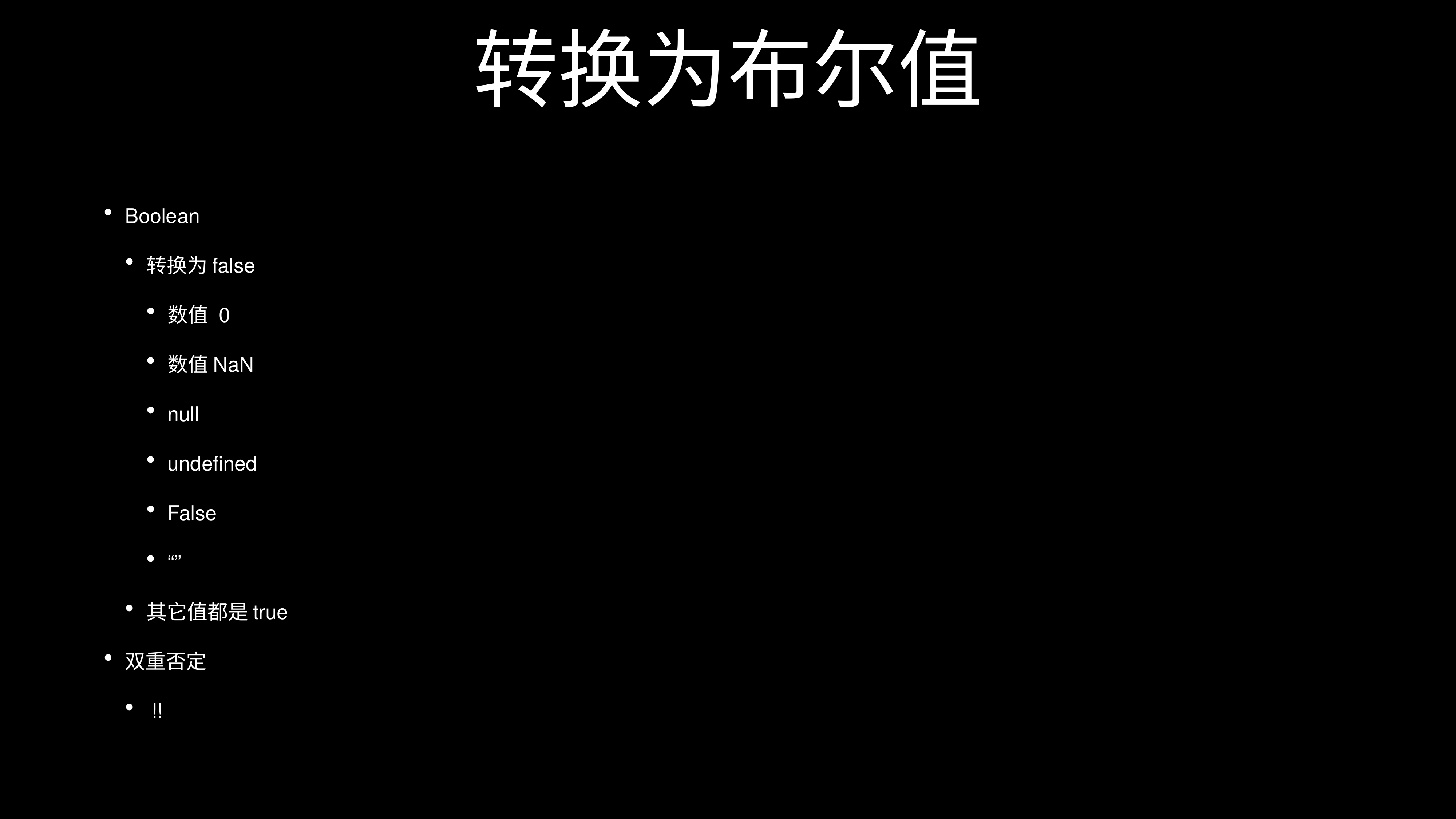

# 转换为布尔值
Boolean
转换为false
数值 0
数值NaN
null
undefined
False
“”
其它值都是true
双重否定
 !!